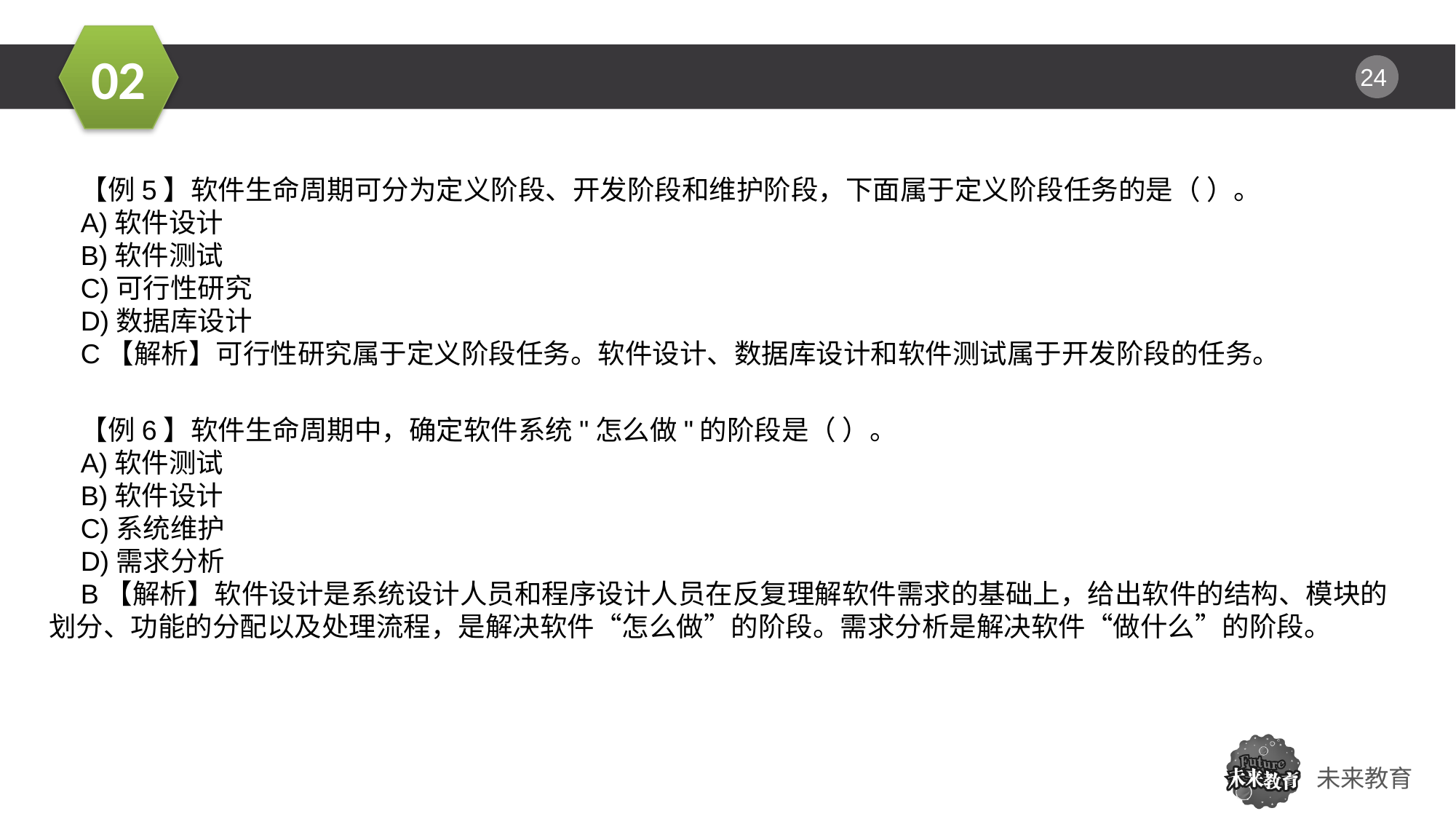

【例5】软件生命周期可分为定义阶段、开发阶段和维护阶段，下面属于定义阶段任务的是（ ）。
A)软件设计
B)软件测试
C)可行性研究
D)数据库设计
C【解析】可行性研究属于定义阶段任务。软件设计、数据库设计和软件测试属于开发阶段的任务。

【例6】软件生命周期中，确定软件系统"怎么做"的阶段是（ ）。
A)软件测试
B)软件设计
C)系统维护
D)需求分析
B【解析】软件设计是系统设计人员和程序设计人员在反复理解软件需求的基础上，给出软件的结构、模块的划分、功能的分配以及处理流程，是解决软件“怎么做”的阶段。需求分析是解决软件“做什么”的阶段。